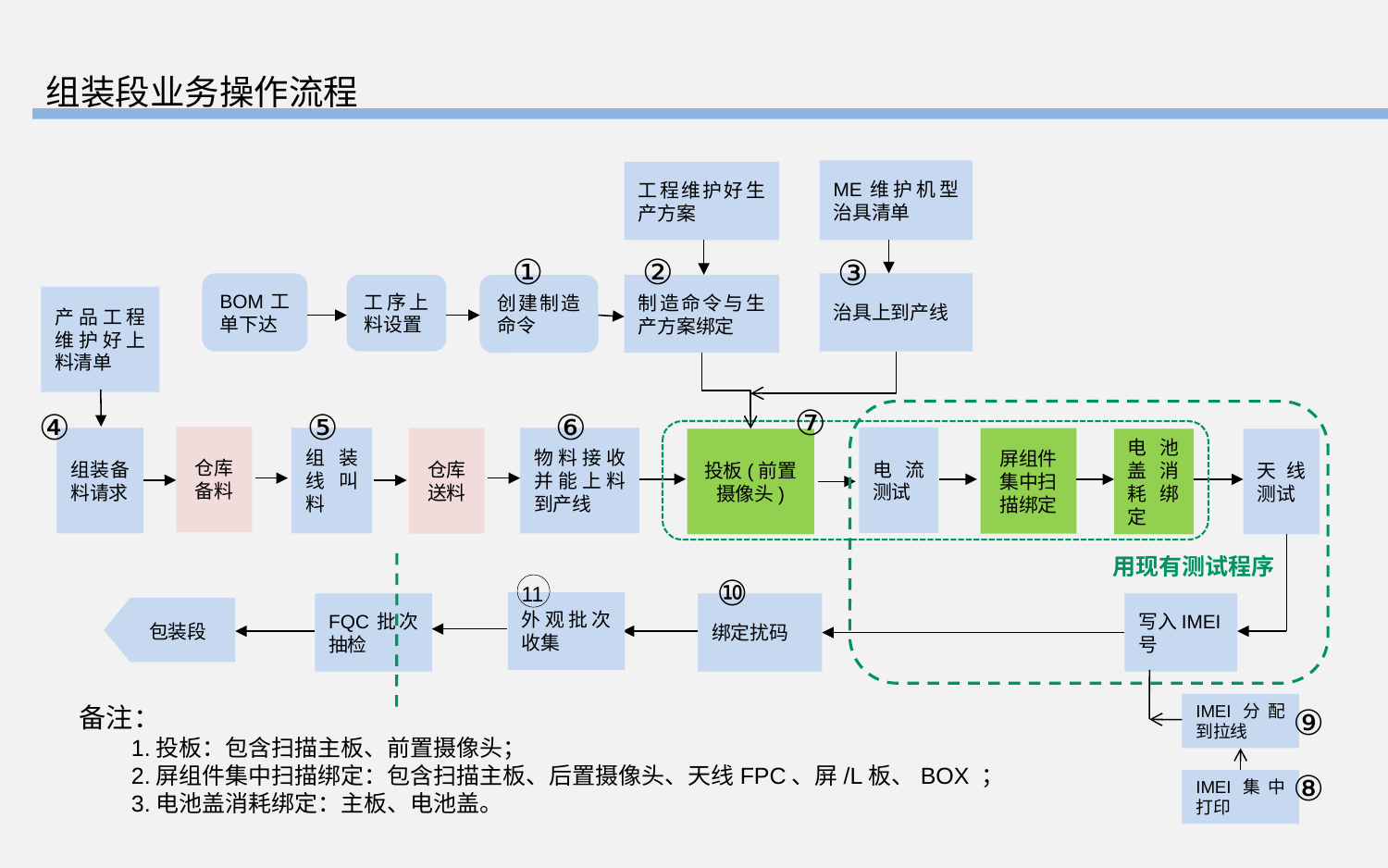

组装段业务操作流程

ME维护机型治具清单
工程维护好生产方案
①
②
③
BOM工单下达
治具上到产线
工序上料设置
创建制造命令
制造命令与生产方案绑定
产品工程维护好上料清单
⑦
④
⑤
⑥

仓库备料
电流测试
组装备料请求
组装线叫料
物料接收并能上料到产线
仓库送料
屏组件集中扫描绑定
投板(前置摄像头)
电池盖消耗绑定
天线测试
用现有测试程序
⑩

11

外观批次收集
FQC批次抽检
绑定扰码
写入IMEI号
包装段
IMEI分配到拉线
⑨
备注：
        1.投板：包含扫描主板、前置摄像头；
        2.屏组件集中扫描绑定：包含扫描主板、后置摄像头、天线FPC、屏/L板、BOX ；
        3.电池盖消耗绑定：主板、电池盖。

⑧
IMEI集中打印